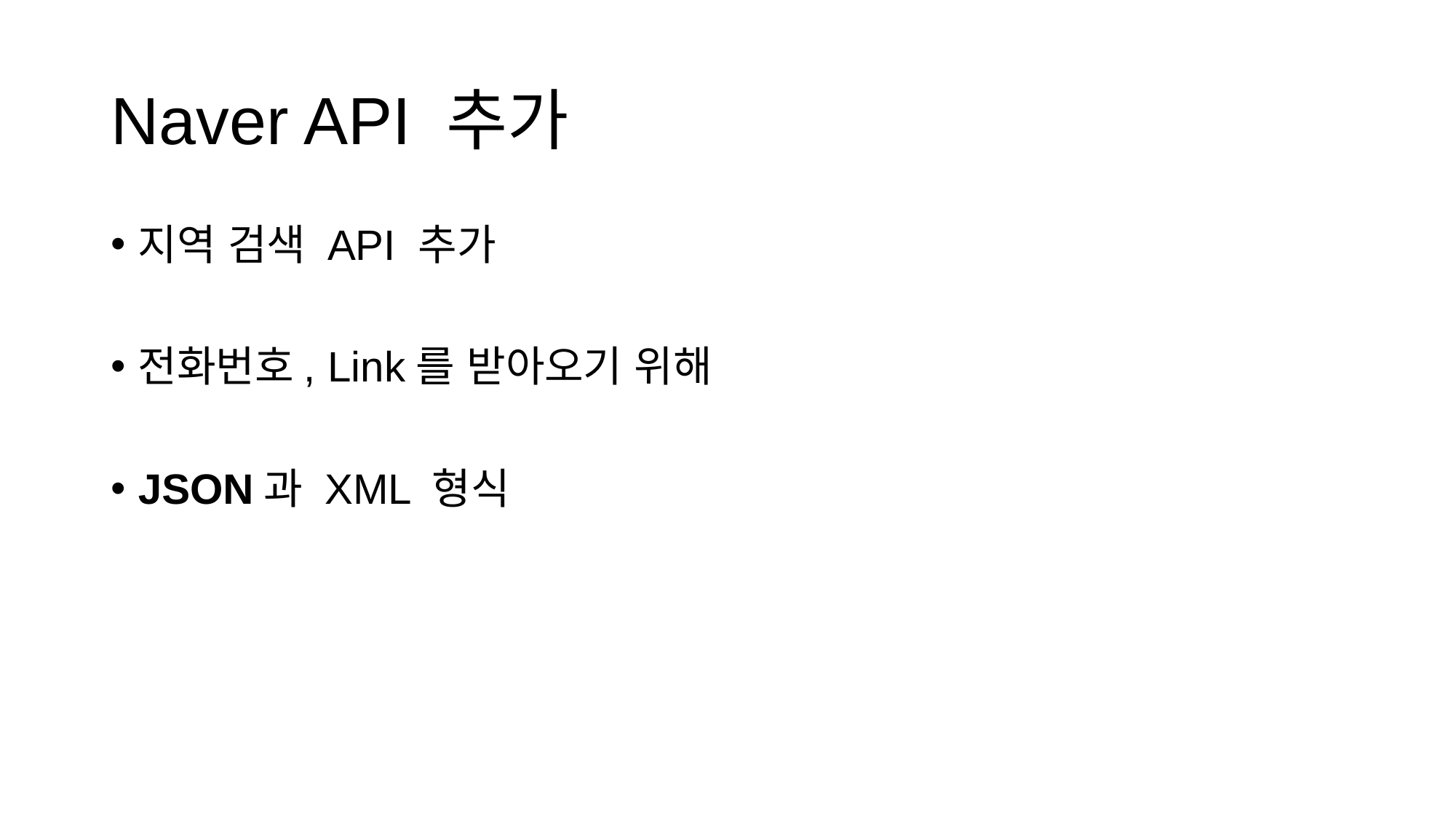

# Naver API 추가
지역 검색 API 추가

전화번호, Link를 받아오기 위해

JSON과 XML 형식